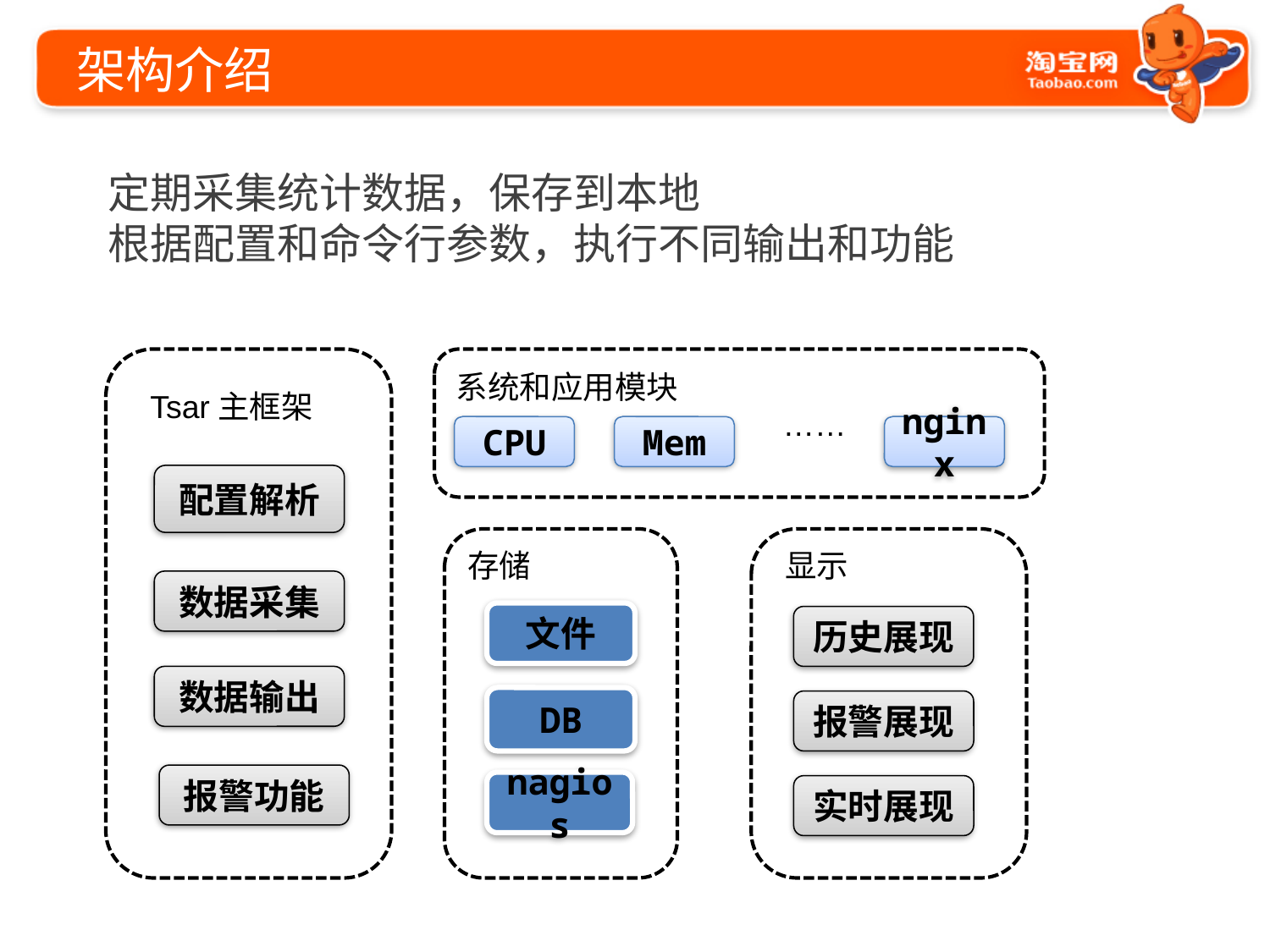

# 架构介绍
定期采集统计数据，保存到本地
根据配置和命令行参数，执行不同输出和功能

                 ……
系统和应用模块
Tsar主框架
CPU
Mem
nginx
配置解析

存储
显示
数据采集
文件
历史展现
数据输出
DB
报警展现
报警功能
nagios
实时展现